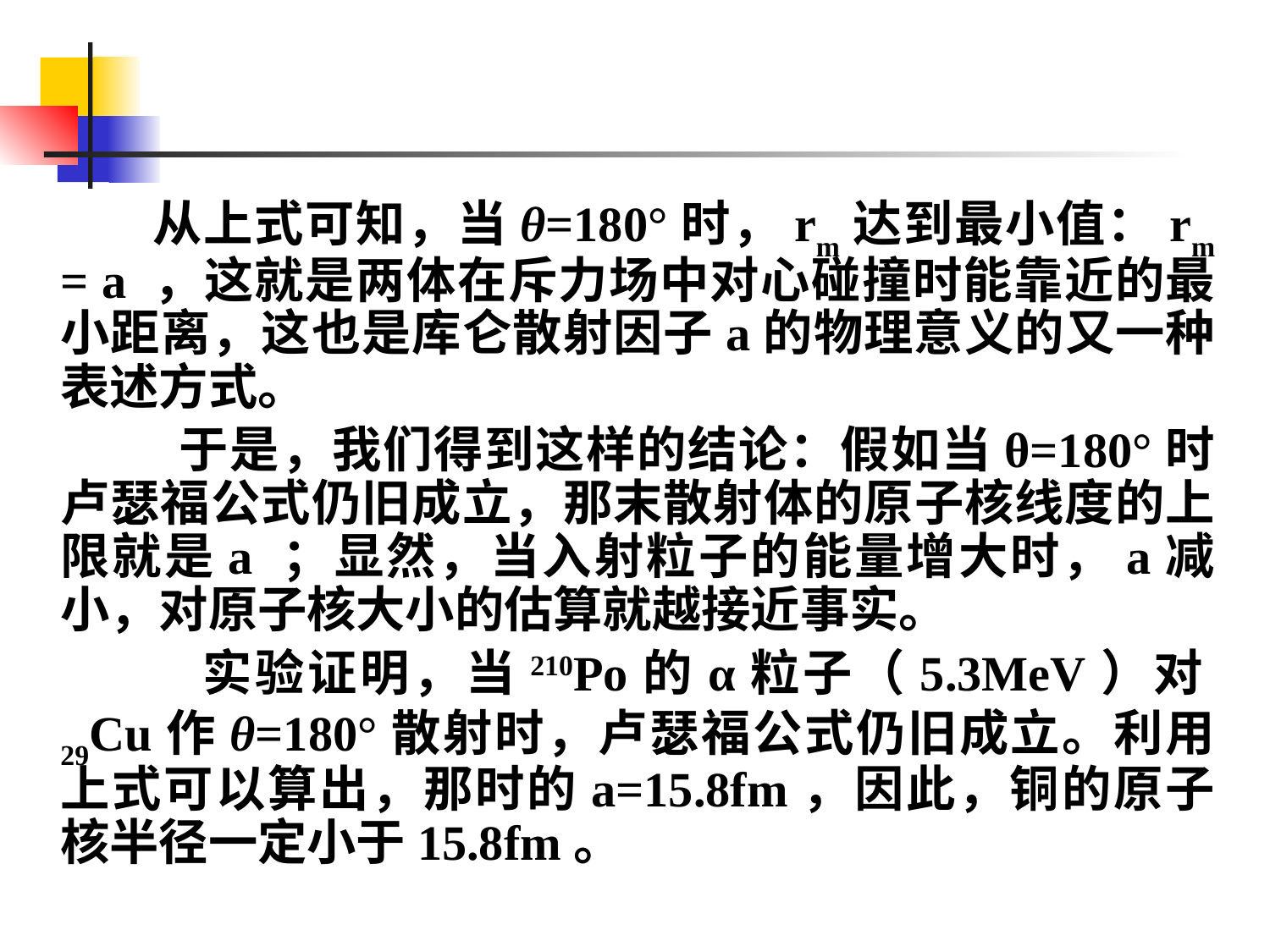

从上式可知，当θ=180°时，rm达到最小值：rm = a ，这就是两体在斥力场中对心碰撞时能靠近的最小距离，这也是库仑散射因子a的物理意义的又一种表述方式。
            于是，我们得到这样的结论：假如当θ=180°时卢瑟福公式仍旧成立，那末散射体的原子核线度的上限就是a ；显然，当入射粒子的能量增大时，a减小，对原子核大小的估算就越接近事实。
            实验证明，当210Po的α粒子（5.3MeV）对29Cu作θ=180°散射时，卢瑟福公式仍旧成立。利用上式可以算出，那时的a=15.8fm，因此，铜的原子核半径一定小于15.8fm。